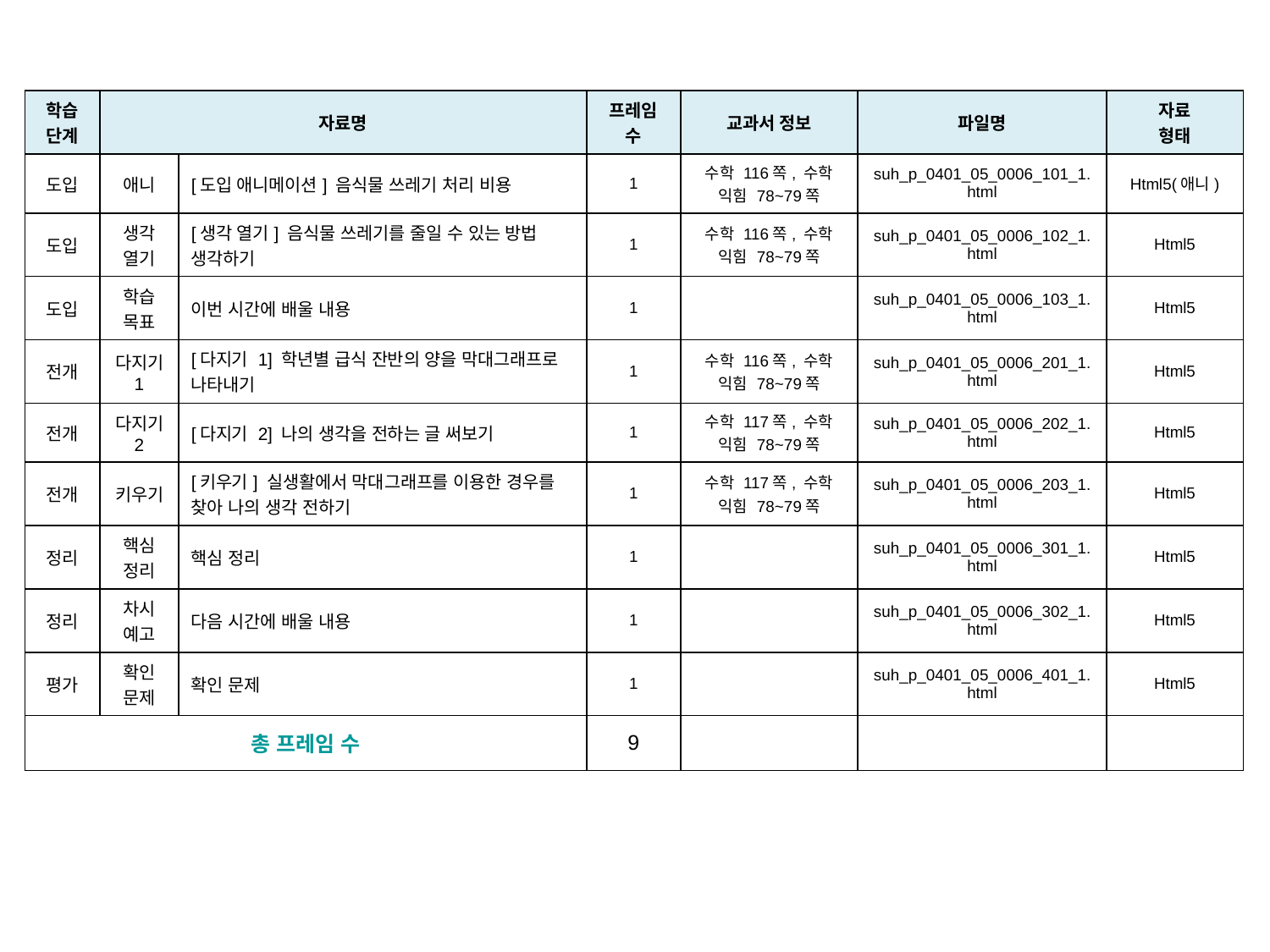

| 학습 단계 | 자료명 |  | 프레임 수 | 교과서 정보 | 파일명 | 자료 형태 |
| --- | --- | --- | --- | --- | --- | --- |
| 도입 | 애니 | [도입 애니메이션] 음식물 쓰레기 처리 비용 | 1 | 수학 116쪽, 수학 익힘 78~79쪽 | suh\_p\_0401\_05\_0006\_101\_1.html | Html5(애니) |
| 도입 | 생각 열기 | [생각 열기] 음식물 쓰레기를 줄일 수 있는 방법 생각하기 | 1 | 수학 116쪽, 수학 익힘 78~79쪽 | suh\_p\_0401\_05\_0006\_102\_1.html | Html5 |
| 도입 | 학습 목표 | 이번 시간에 배울 내용 | 1 |  | suh\_p\_0401\_05\_0006\_103\_1.html | Html5 |
| 전개 | 다지기 1 | [다지기 1] 학년별 급식 잔반의 양을 막대그래프로 나타내기 | 1 | 수학 116쪽, 수학 익힘 78~79쪽 | suh\_p\_0401\_05\_0006\_201\_1.html | Html5 |
| 전개 | 다지기 2 | [다지기 2] 나의 생각을 전하는 글 써보기 | 1 | 수학 117쪽, 수학 익힘 78~79쪽 | suh\_p\_0401\_05\_0006\_202\_1.html | Html5 |
| 전개 | 키우기 | [키우기] 실생활에서 막대그래프를 이용한 경우를 찾아 나의 생각 전하기 | 1 | 수학 117쪽, 수학 익힘 78~79쪽 | suh\_p\_0401\_05\_0006\_203\_1.html | Html5 |
| 정리 | 핵심 정리 | 핵심 정리 | 1 |  | suh\_p\_0401\_05\_0006\_301\_1.html | Html5 |
| 정리 | 차시 예고 | 다음 시간에 배울 내용 | 1 |  | suh\_p\_0401\_05\_0006\_302\_1.html | Html5 |
| 평가 | 확인 문제 | 확인 문제 | 1 |  | suh\_p\_0401\_05\_0006\_401\_1.html | Html5 |
| 총 프레임 수 |  |  | 9 |  |  |  |